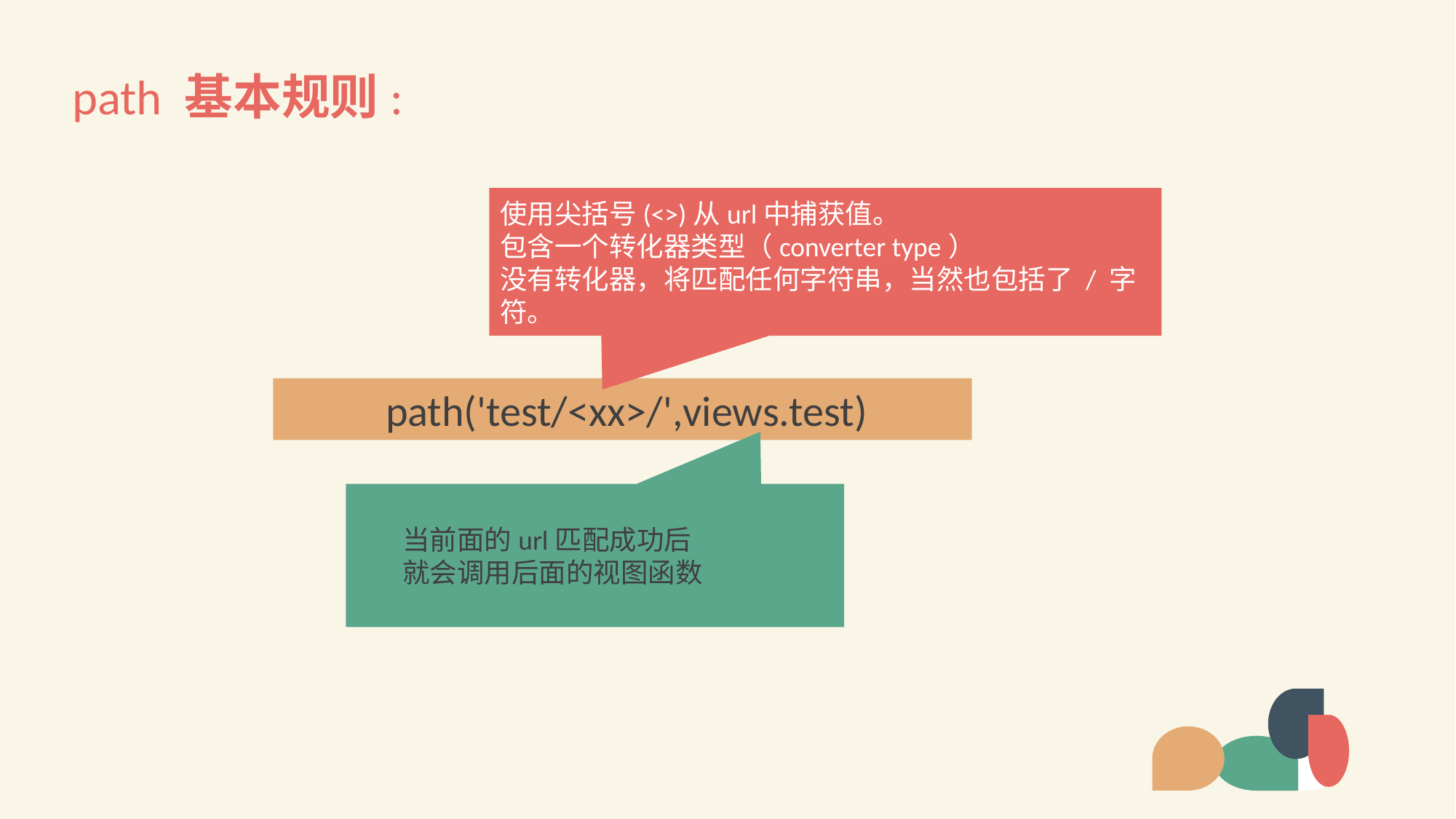

# path 基本规则:
使用尖括号(<>)从url中捕获值。
包含一个转化器类型（converter type）
没有转化器，将匹配任何字符串，当然也包括了 / 字符。
 path('test/<xx>/',views.test)

当前面的url匹配成功后
就会调用后面的视图函数

LOREM